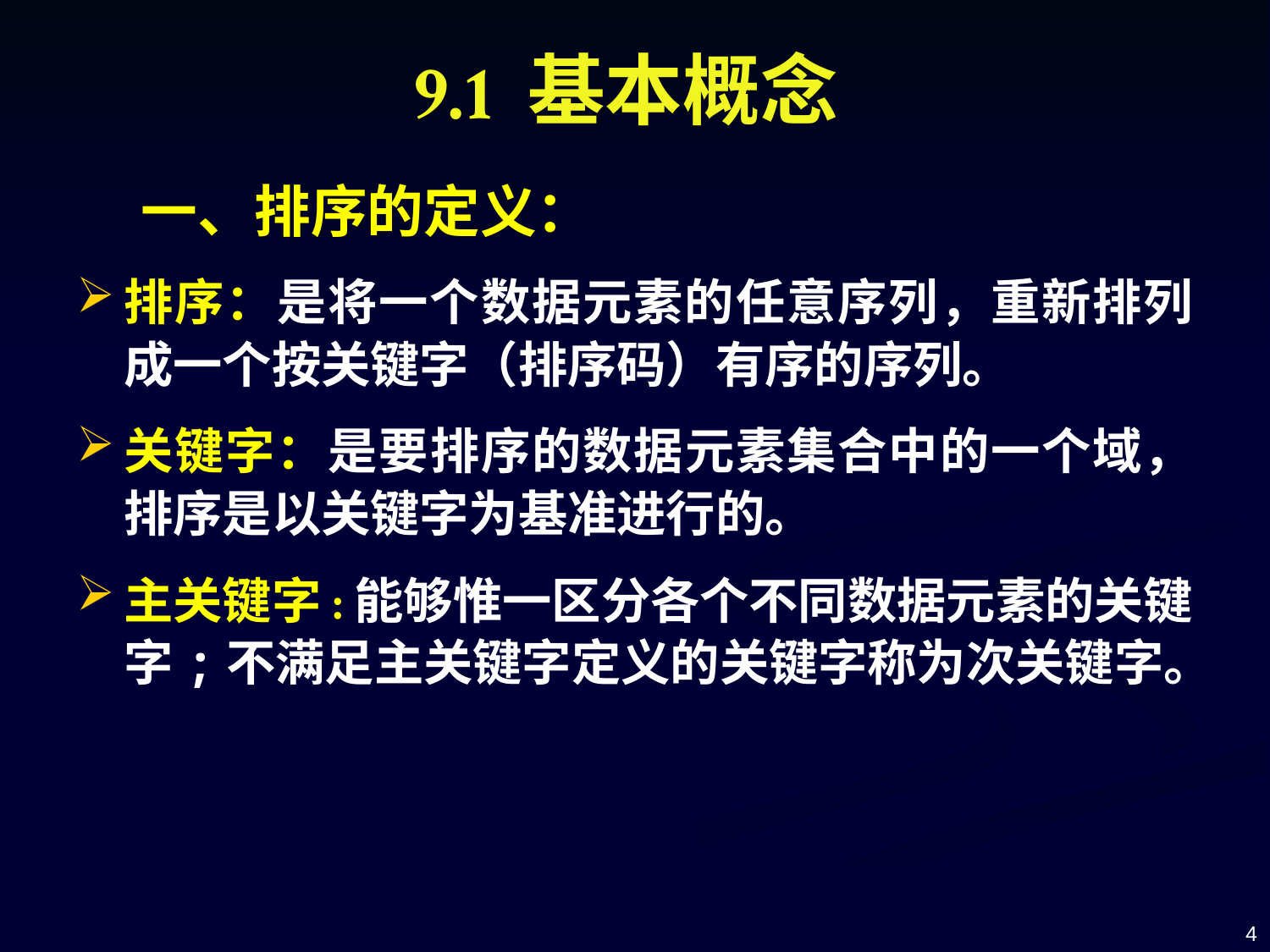

# 9.1 基本概念
    一、排序的定义：
排序：是将一个数据元素的任意序列，重新排列成一个按关键字（排序码）有序的序列。
关键字：是要排序的数据元素集合中的一个域，排序是以关键字为基准进行的。
主关键字:能够惟一区分各个不同数据元素的关键字;不满足主关键字定义的关键字称为次关键字。
4